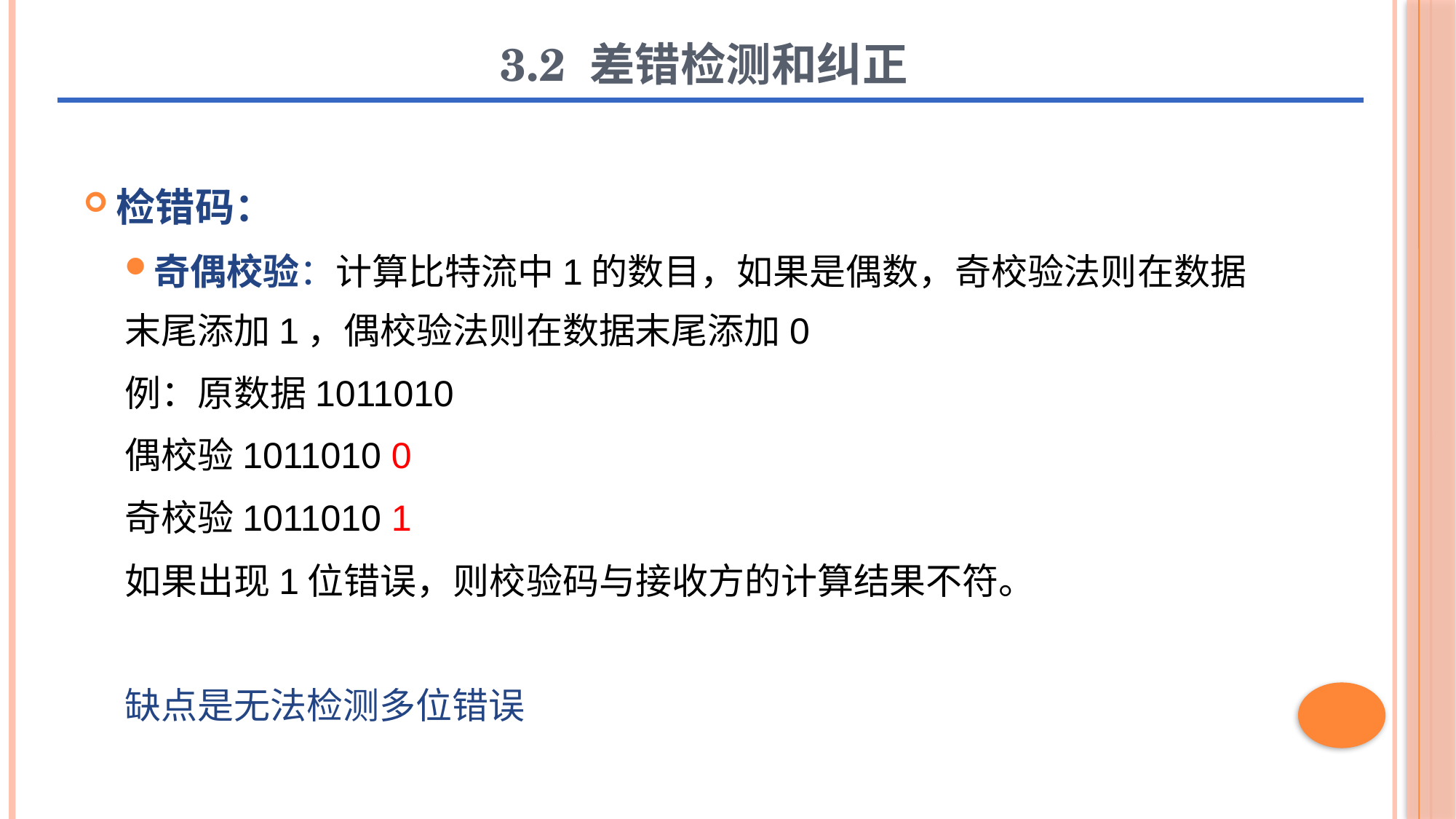

# 3.2 差错检测和纠正
检错码：
奇偶校验：计算比特流中1的数目，如果是偶数，奇校验法则在数据末尾添加1，偶校验法则在数据末尾添加0
例：原数据1011010
偶校验1011010 0
奇校验1011010 1
如果出现1位错误，则校验码与接收方的计算结果不符。

缺点是无法检测多位错误